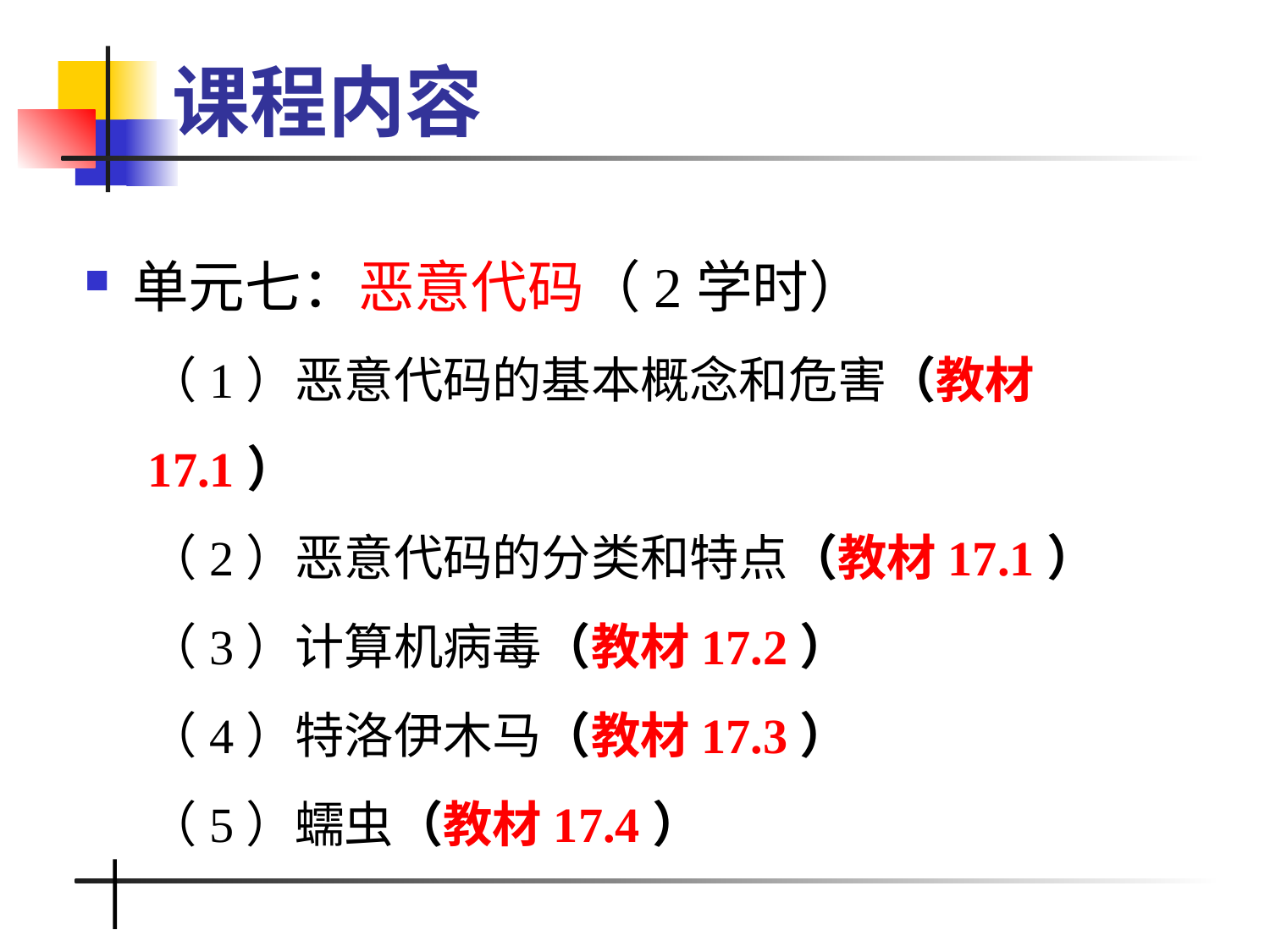

# 课程内容
单元七：恶意代码（2学时）
（1）恶意代码的基本概念和危害（教材17.1）
（2）恶意代码的分类和特点（教材17.1）
（3）计算机病毒（教材17.2）
（4）特洛伊木马（教材17.3）
（5）蠕虫（教材17.4）